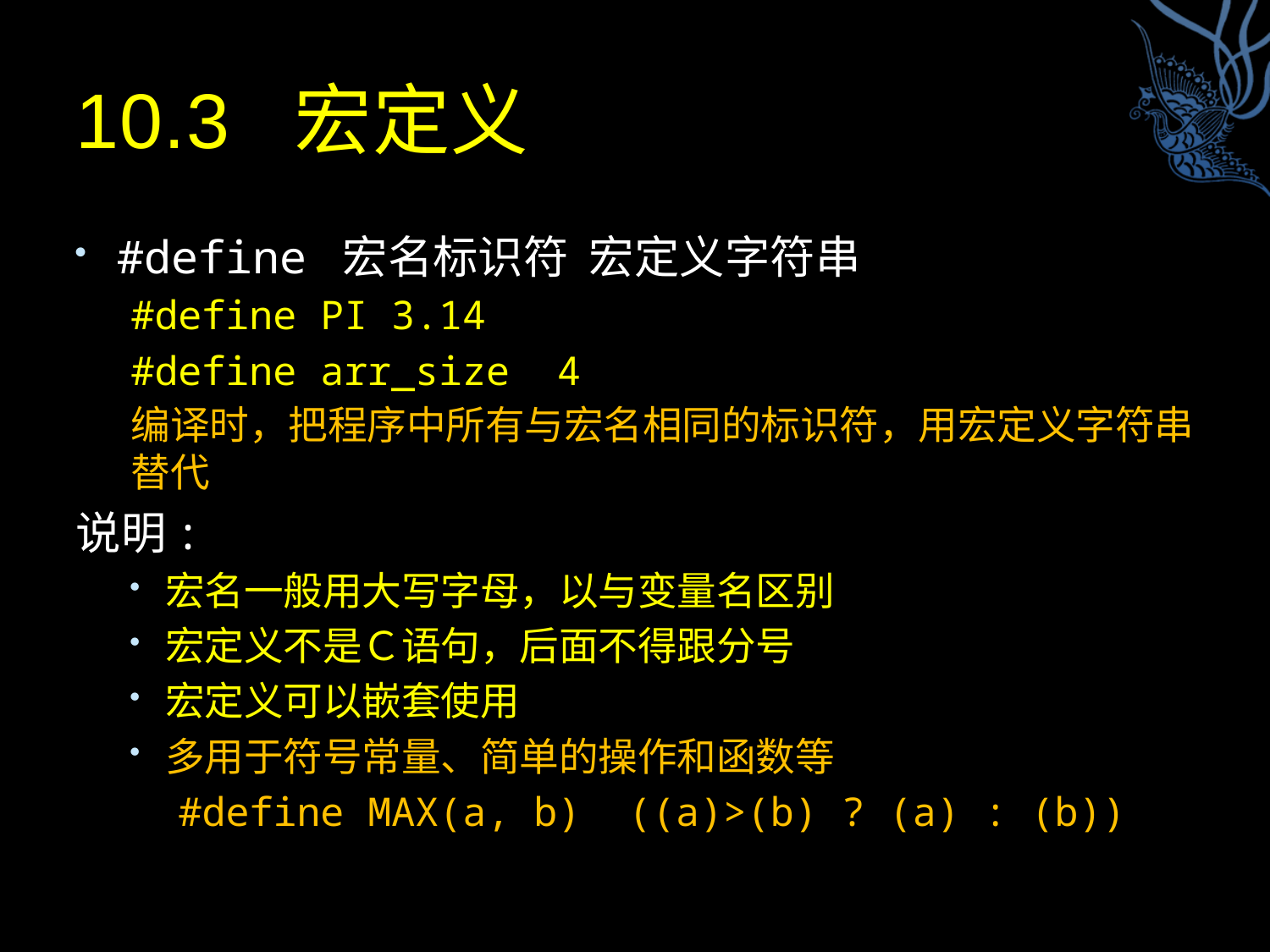

# 10.3  宏定义
#define 宏名标识符  宏定义字符串
#define PI 3.14
#define arr_size  4
编译时，把程序中所有与宏名相同的标识符，用宏定义字符串替代
说明:
宏名一般用大写字母，以与变量名区别
宏定义不是Ｃ语句，后面不得跟分号
宏定义可以嵌套使用
多用于符号常量、简单的操作和函数等
  #define MAX(a, b)  ((a)>(b) ? (a) : (b))